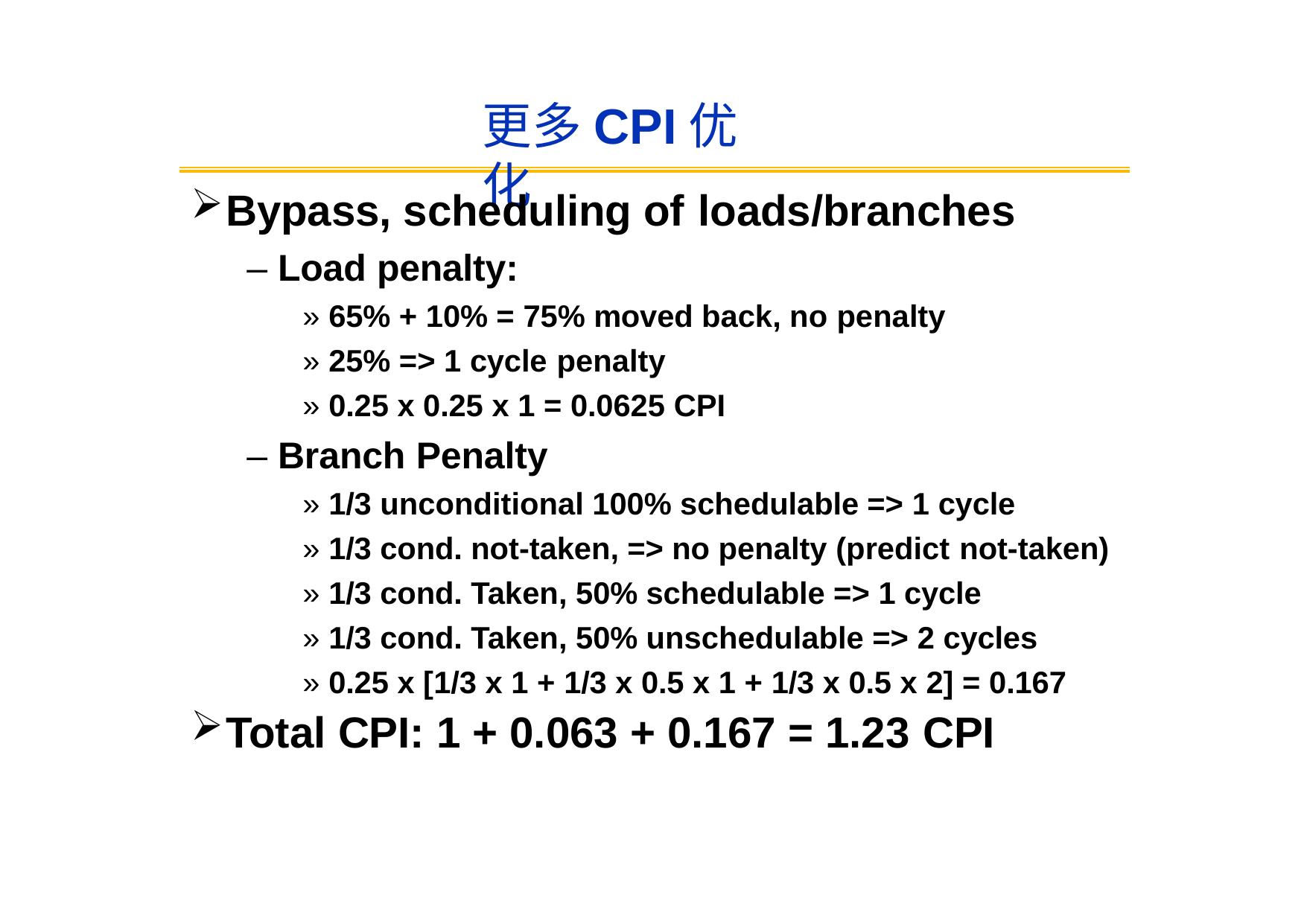

# 更多CPI优化
Bypass, scheduling of loads/branches
– Load penalty:
» 65% + 10% = 75% moved back, no penalty
» 25% => 1 cycle penalty
» 0.25 x 0.25 x 1 = 0.0625 CPI
– Branch Penalty
» 1/3 unconditional 100% schedulable => 1 cycle
» 1/3 cond. not-taken, => no penalty (predict not-taken)
» 1/3 cond. Taken, 50% schedulable => 1 cycle
» 1/3 cond. Taken, 50% unschedulable => 2 cycles
» 0.25 x [1/3 x 1 + 1/3 x 0.5 x 1 + 1/3 x 0.5 x 2] = 0.167
Total CPI: 1 + 0.063 + 0.167 = 1.23 CPI